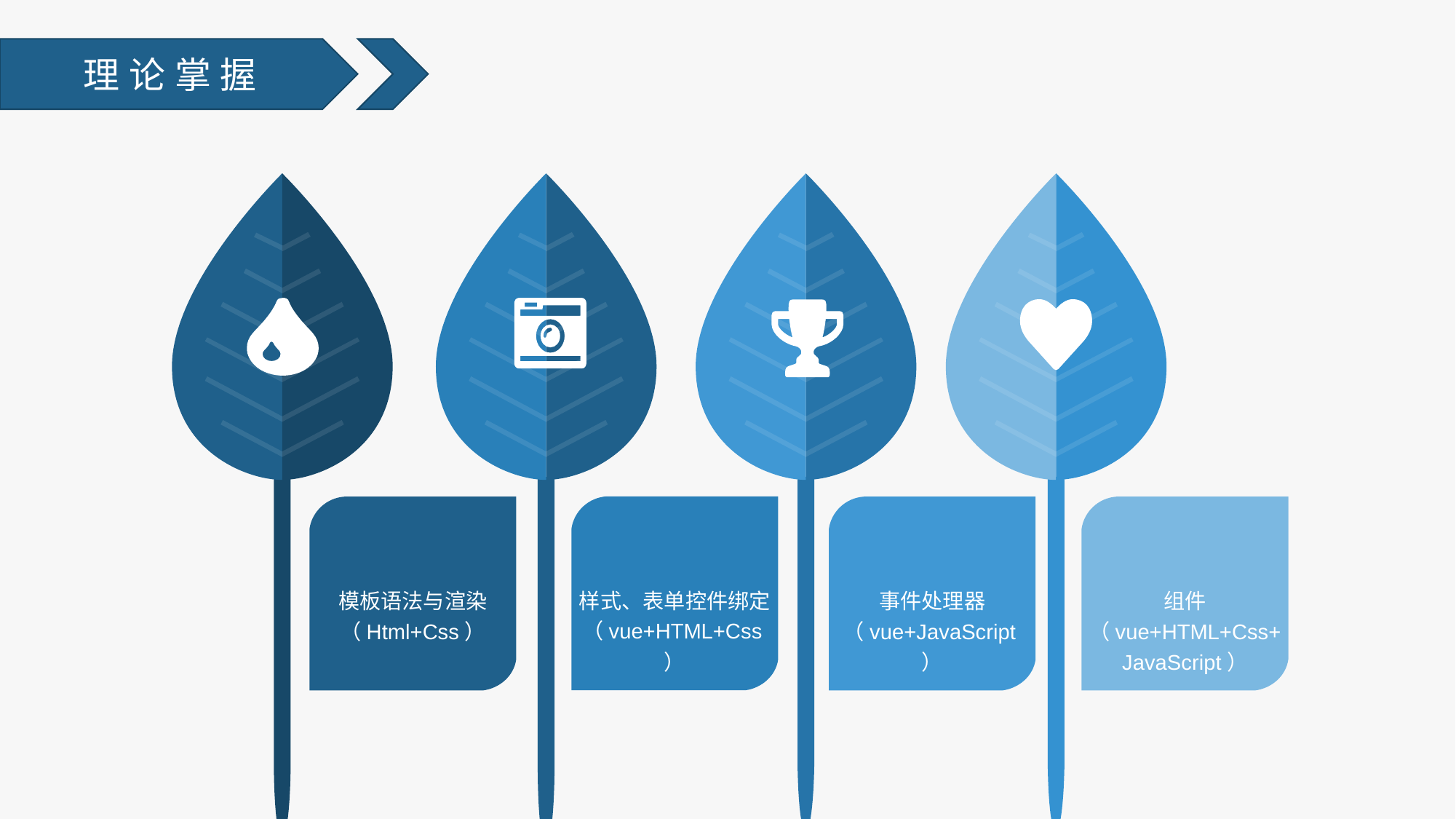

理论掌握

样式、表单控件绑定
（vue+HTML+Css）
模板语法与渲染
（Html+Css）
事件处理器
（vue+JavaScript）
组件
（vue+HTML+Css+JavaScript）